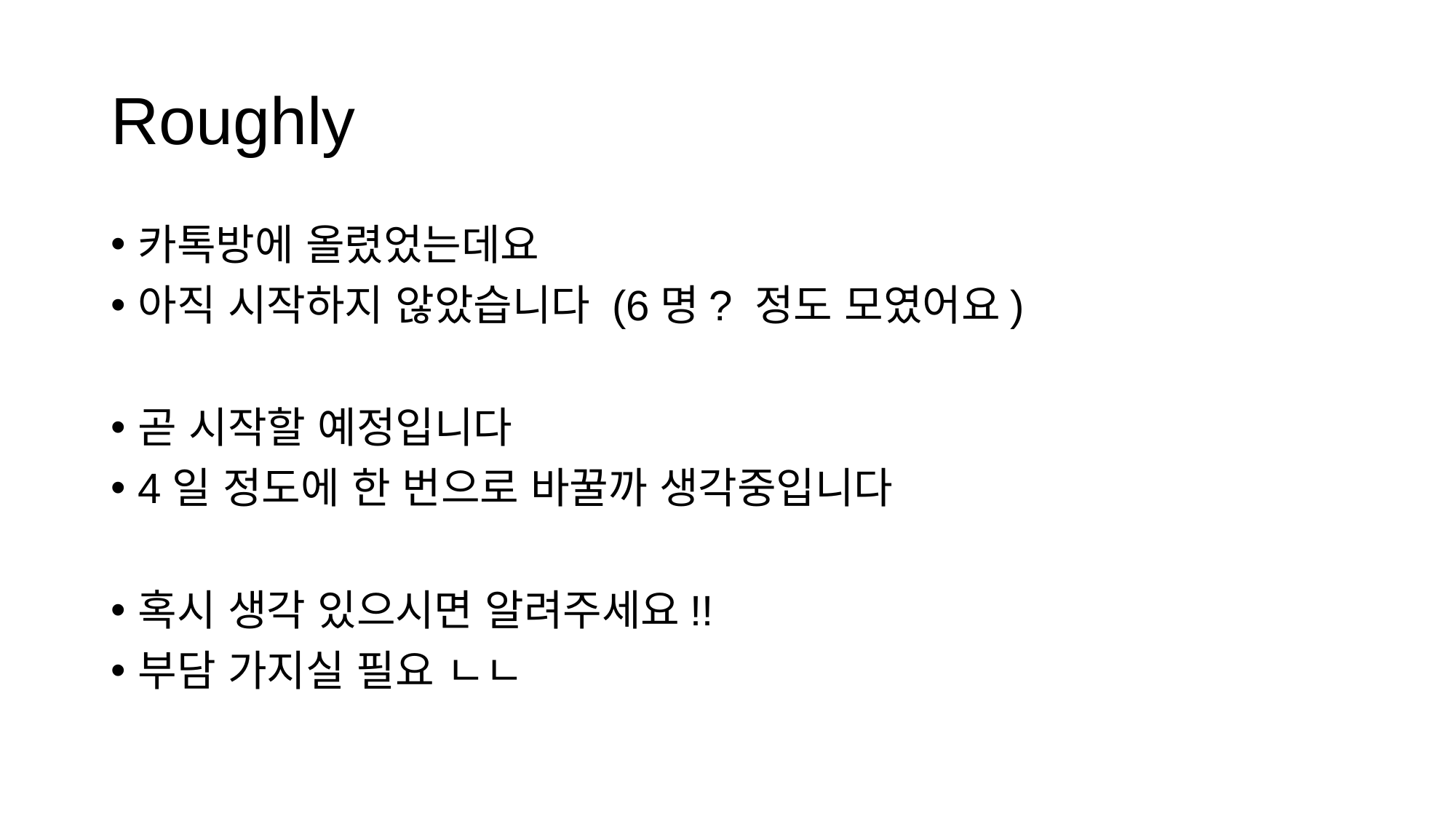

# Roughly
카톡방에 올렸었는데요
아직 시작하지 않았습니다 (6명? 정도 모였어요)

곧 시작할 예정입니다
4일 정도에 한 번으로 바꿀까 생각중입니다

혹시 생각 있으시면 알려주세요!!
부담 가지실 필요 ㄴㄴ